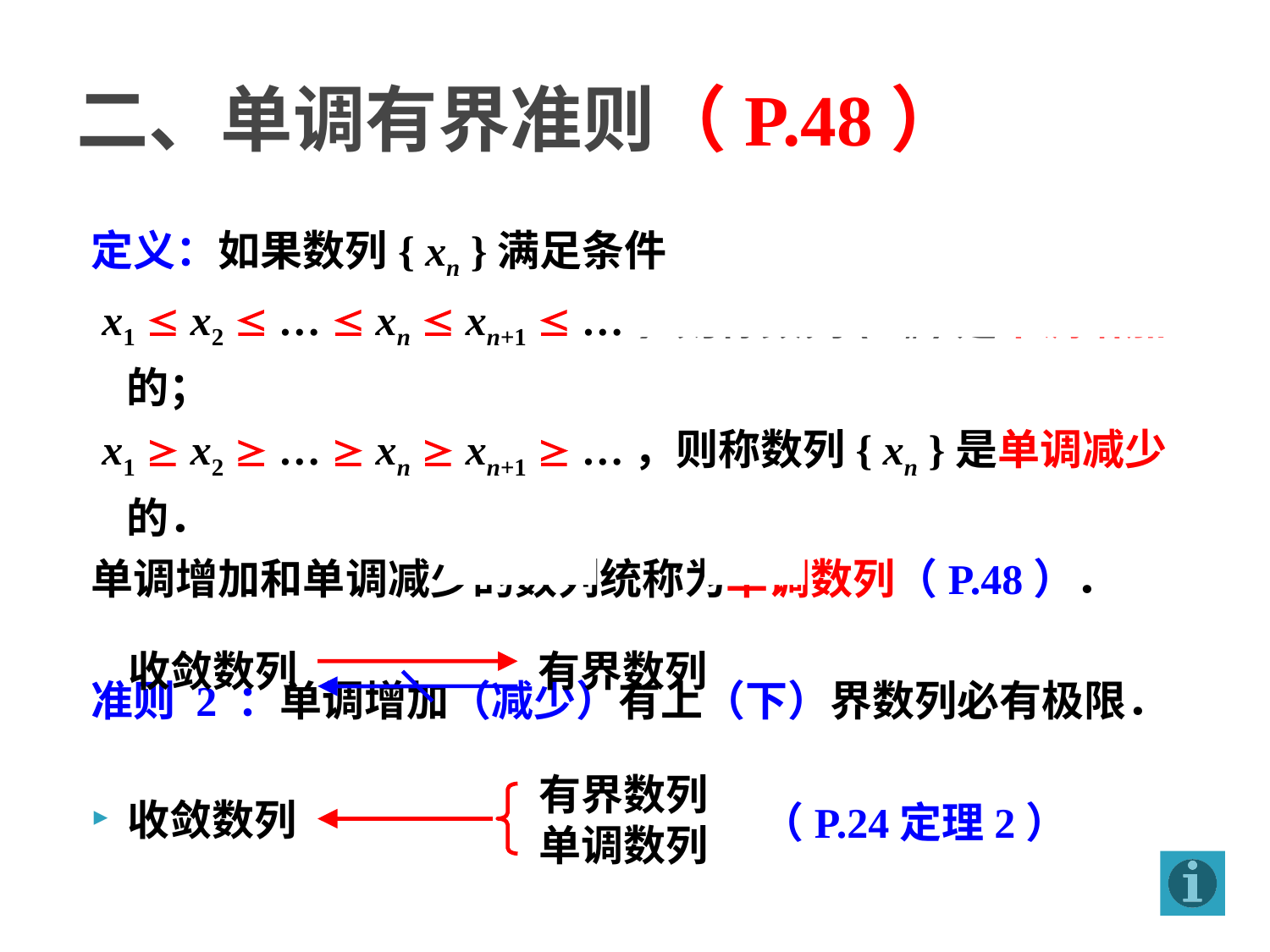

二、单调有界准则（P.48）
定义：如果数列{ xn }满足条件
 x1 ≤ x2 ≤ … ≤ xn ≤ xn+1 ≤ …，则称数列{ xn }是单调增加的；
 x1 ≥ x2 ≥ … ≥ xn ≥ xn+1 ≥ …，则称数列{ xn }是单调减少的．
单调增加和单调减少的数列统称为单调数列（P.48）．

准则 2 ：单调增加（减少）有上（下）界数列必有极限．

					（P.24定理2）

					（P.48准则2）

收敛数列
有界数列

有界数列
单调数列

收敛数列